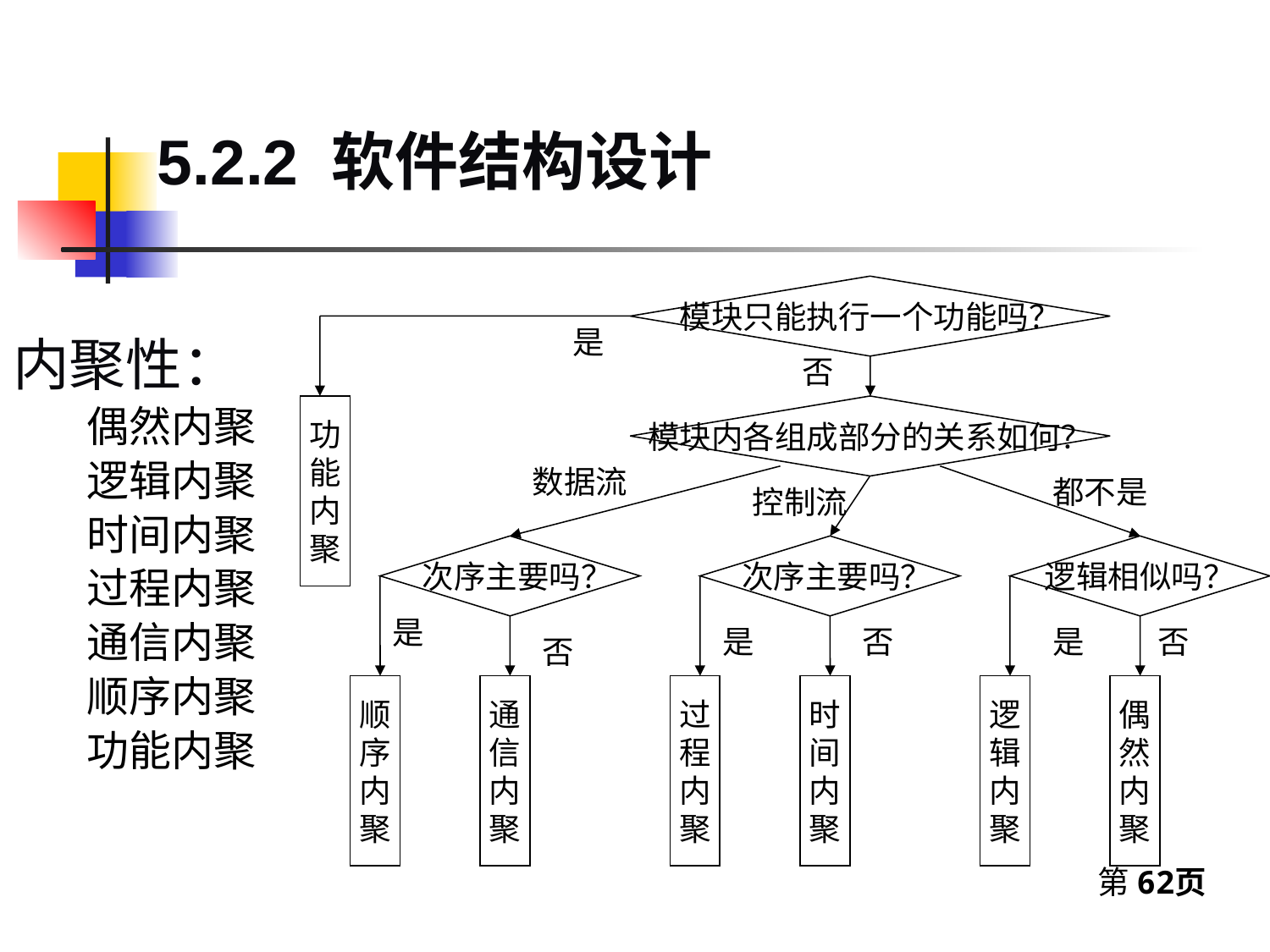

5.2.2 软件结构设计
模块只能执行一个功能吗？
内聚性：
偶然内聚
逻辑内聚
时间内聚
过程内聚
通信内聚
顺序内聚
功能内聚

是
否

功
能
内
聚
模块内各组成部分的关系如何？
数据流

都不是
控制流

 次序主要吗？
 次序主要吗？
逻辑相似吗？

是
是
否
是
否

否
顺
序
内
聚
通
信
内
聚
过
程
内
聚
时
间
内
聚
逻
辑
内
聚
偶
然
内
聚